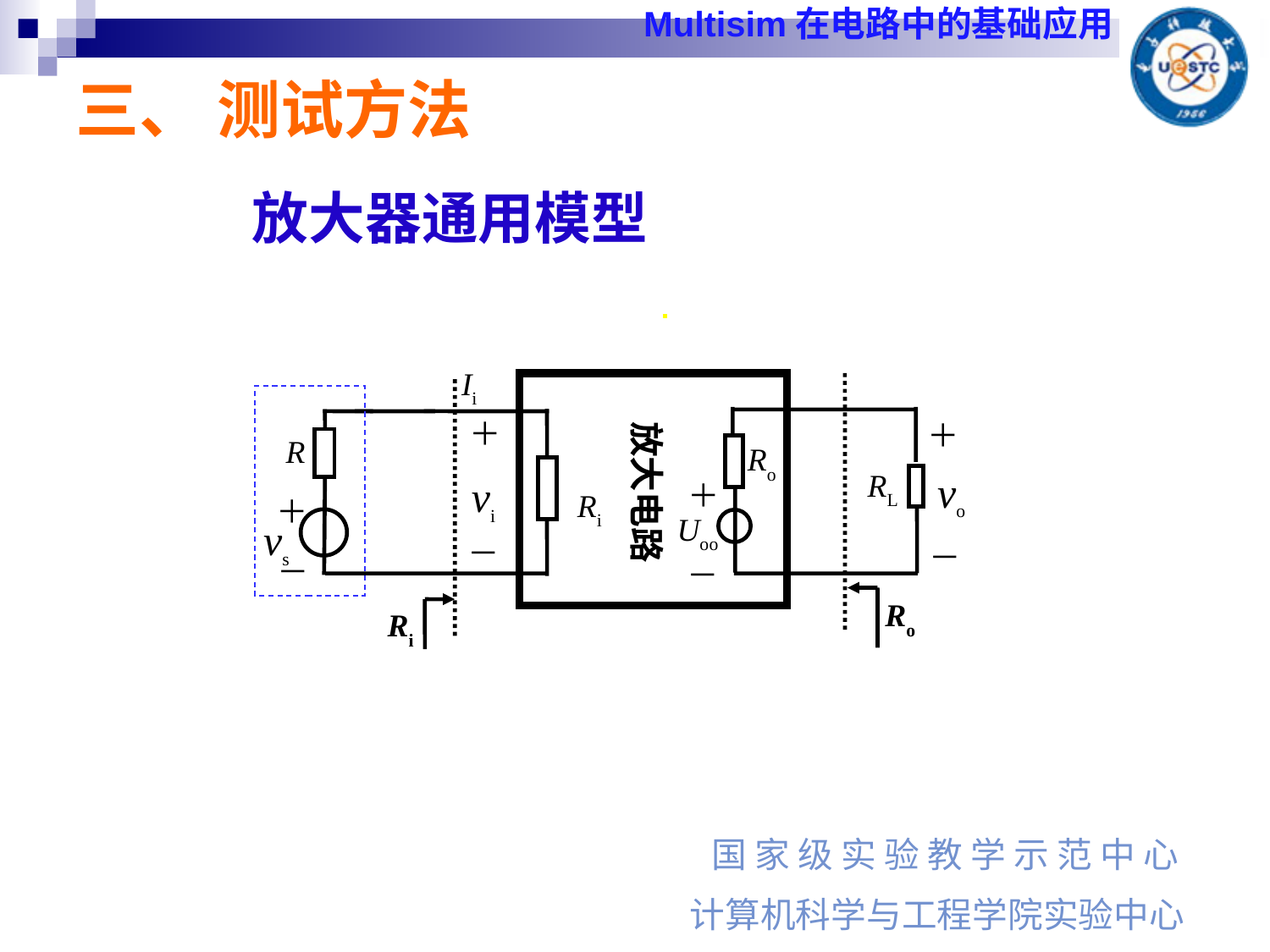

三、 测试方法
放大器通用模型

Ii

＋

放大电路
＋

R
Ro

RL
vo
vi

＋

Ri

＋
Uoo
vs

－
－
－
－

Ro
Ri

16